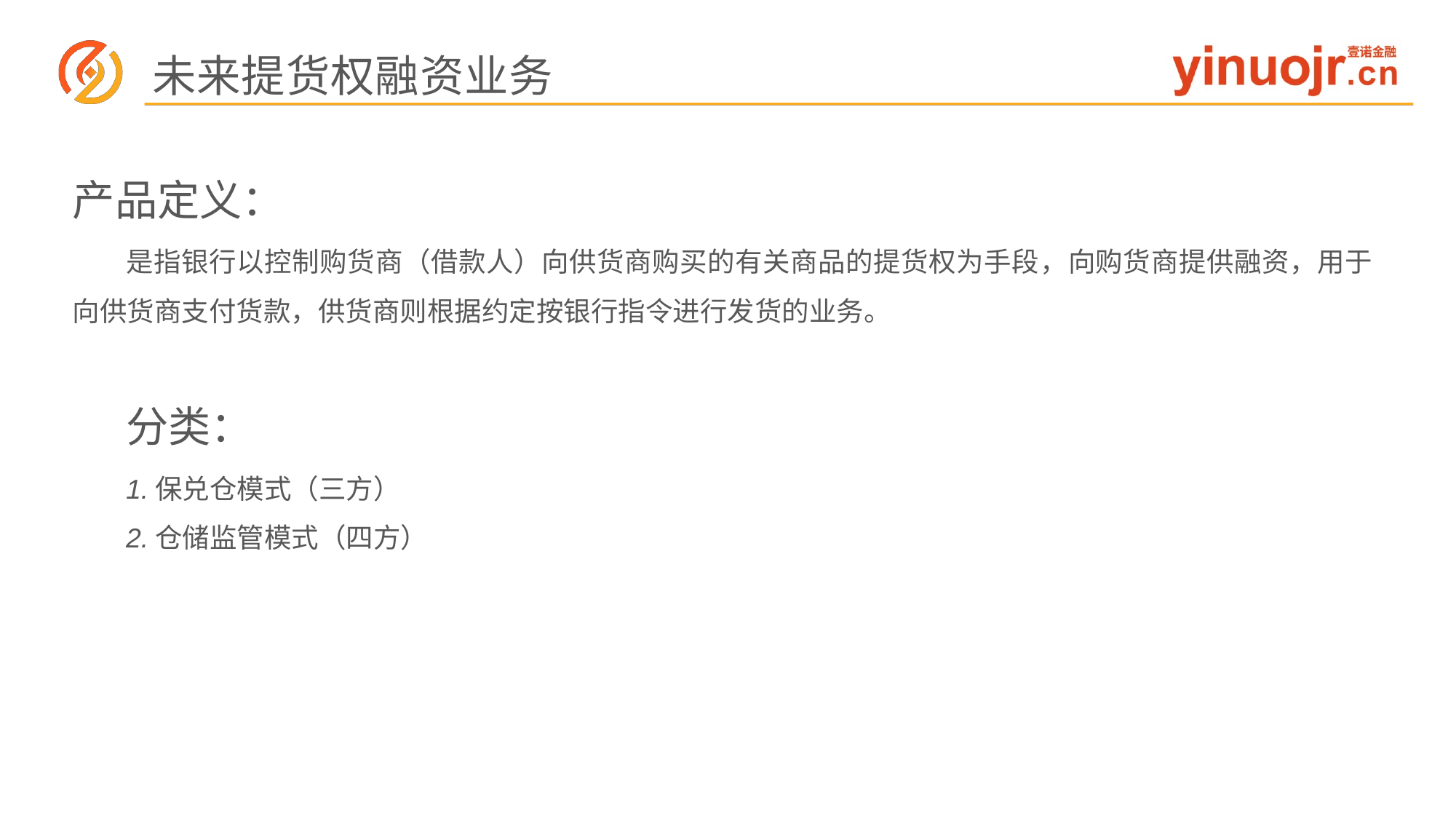

# 未来提货权融资业务
产品定义：
是指银行以控制购货商（借款人）向供货商购买的有关商品的提货权为手段，向购货商提供融资，用于 向供货商支付货款，供货商则根据约定按银行指令进行发货的业务。

分类：
1.保兑仓模式（三方）
2.仓储监管模式（四方）